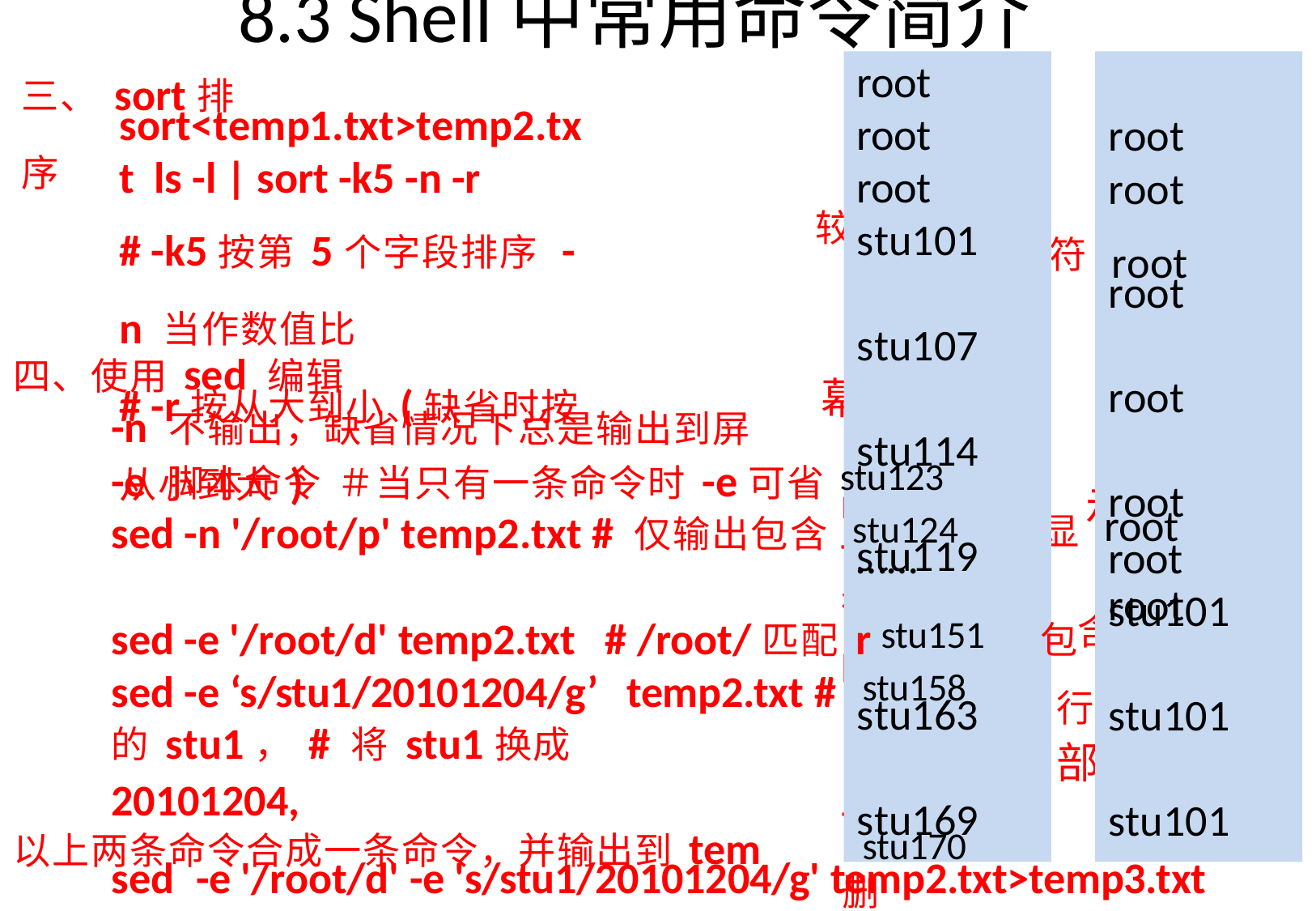

# 8.3 Shell中常用命令简介
三、sort排序

root  root  root  stu101  stu107  stu114  stu119
sort<temp1.txt>temp2.txt  ls -l | sort -k5 -n -r
# -k5按第5个字段排序 -n 当作数值比
# -r按从大到小(缺省时按从小到大)
root
root
号串比较)

示

含root的行 配每行全部
较(缺省时按

幕。
略
root的行,p

oot,d删除  s搜索，g匹

p3.txt。
符 root
root  root  root  root
四、使用sed 编辑
-n 不输出，缺省情况下总是输出到屏
-e 脚本命令＃当只有一条命令时-e可省stu123
显 root
sed -n '/root/p' temp2.txt # 仅输出包含 stu124
……
root  stu101  stu101  stu101  stu107  stu107
sed -e '/root/d' temp2.txt	# /root/匹配r stu151	包
sed -e ‘s/stu1/20101204/g’	temp2.txt #	stu158
stu163  stu169
的stu1，# 将stu1换成 20101204,
以上两条命令合成一条命令，并输出到tem	stu170
sed	-e '/root/d' -e 's/stu1/20101204/g' temp2.txt>temp3.txt